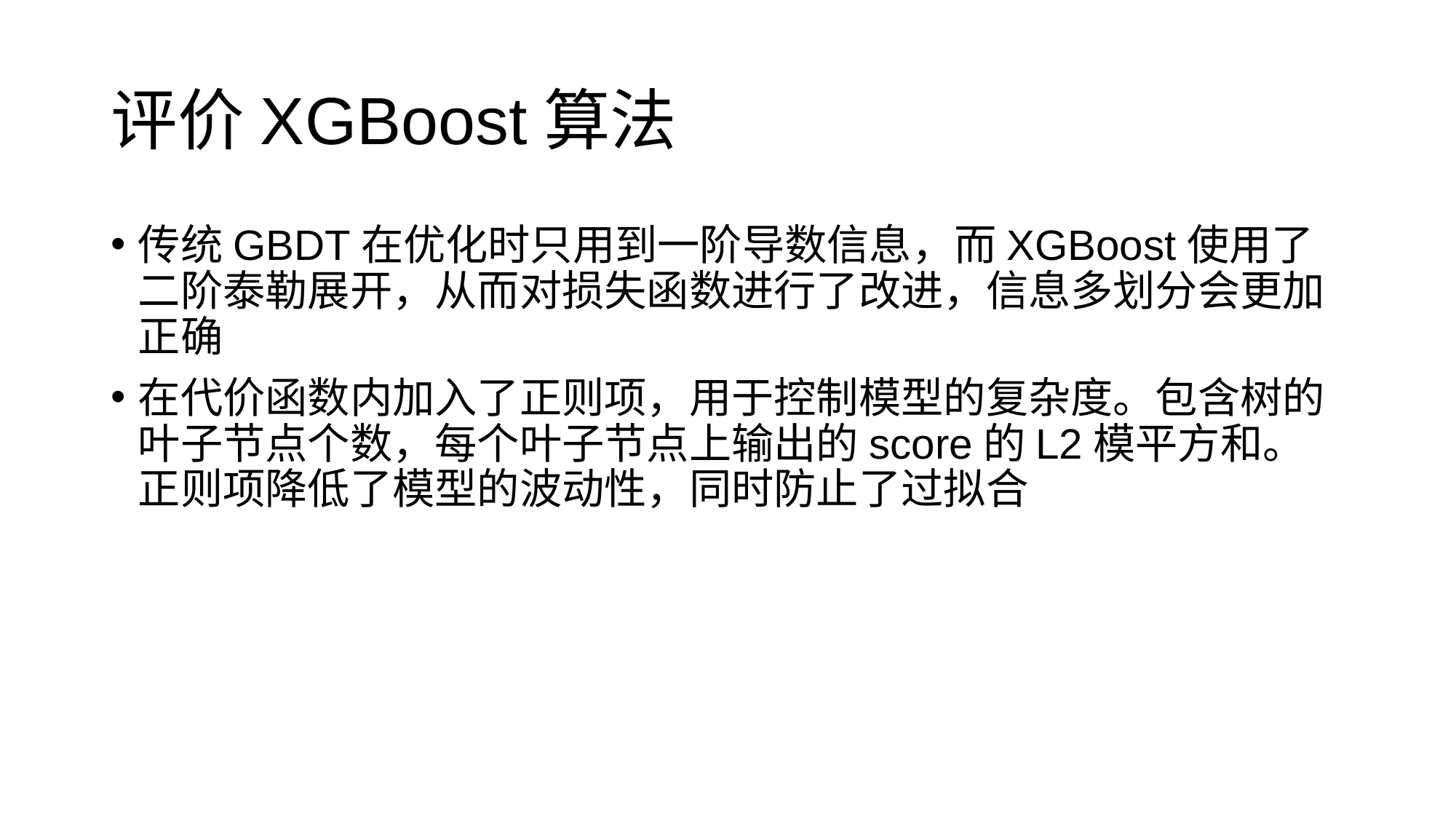

# 评价XGBoost算法
传统GBDT在优化时只用到一阶导数信息，而XGBoost使用了二阶泰勒展开，从而对损失函数进行了改进，信息多划分会更加正确
在代价函数内加入了正则项，用于控制模型的复杂度。包含树的叶子节点个数，每个叶子节点上输出的score的L2模平方和。正则项降低了模型的波动性，同时防止了过拟合